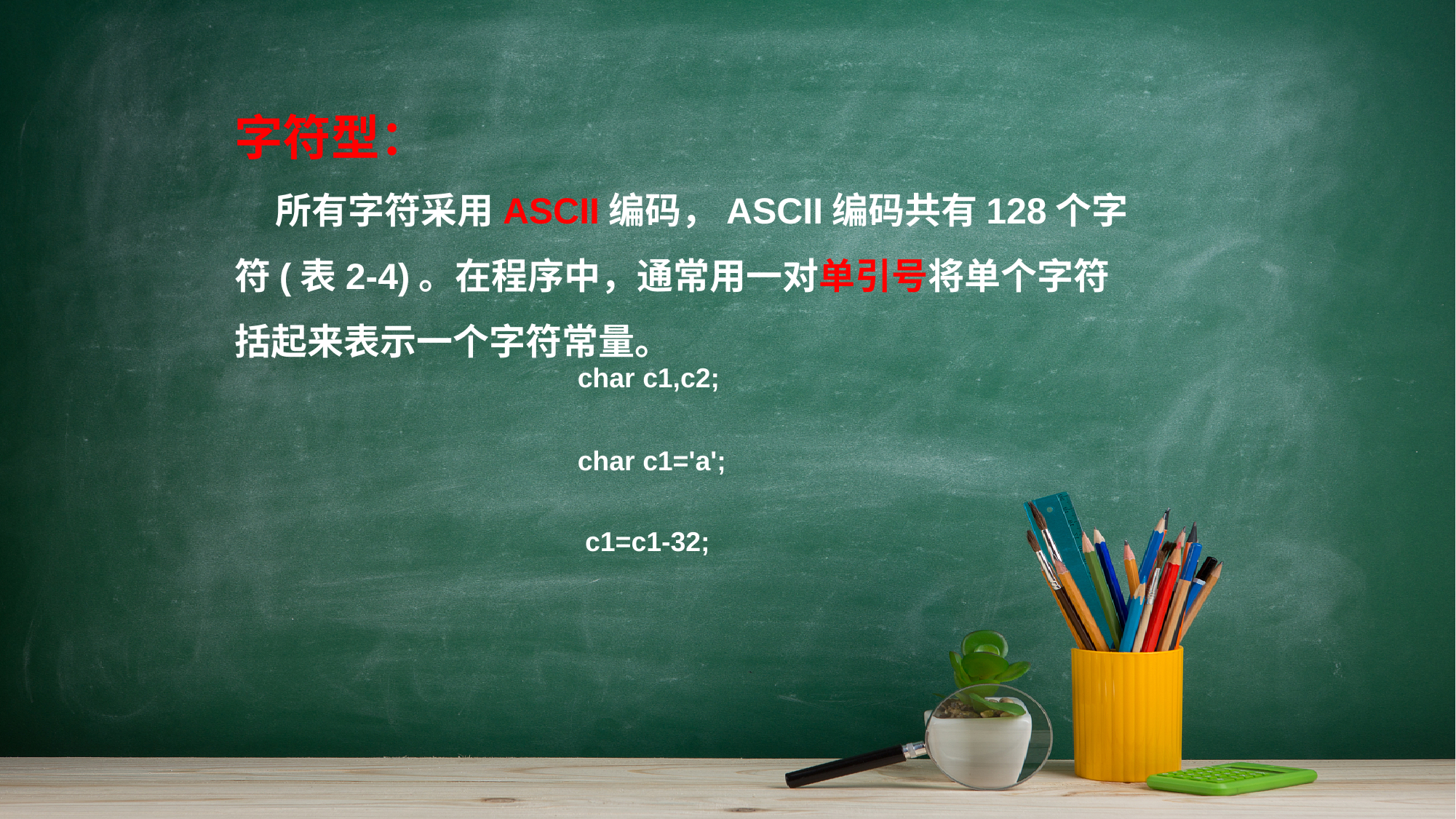

#
字符型：
    所有字符采用ASCII编码，ASCII编码共有128个字符(表2-4)。在程序中，通常用一对单引号将单个字符括起来表示一个字符常量。

char c1,c2;
char c1='a';
c1=c1-32;